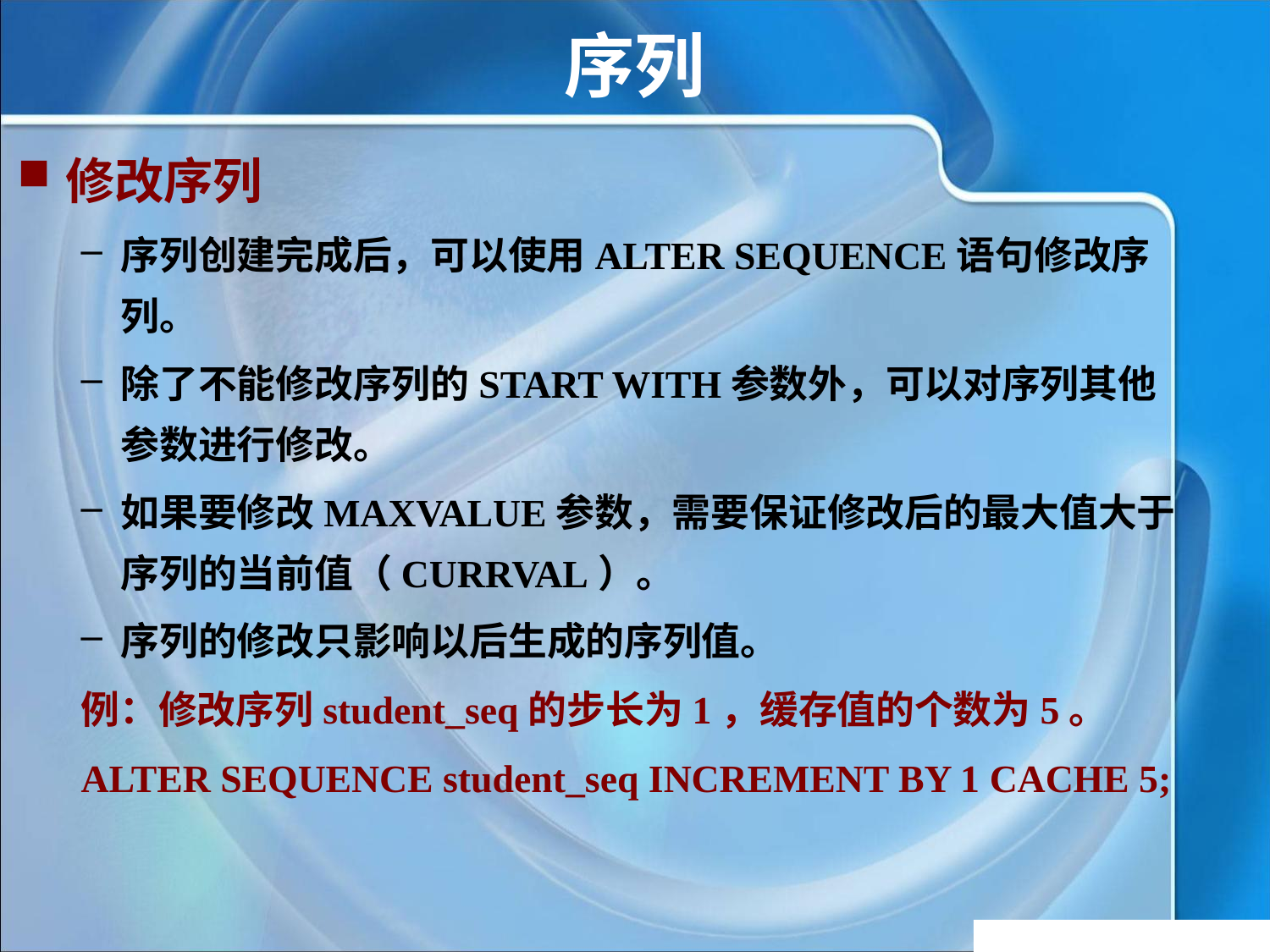

# 序列
修改序列
序列创建完成后，可以使用ALTER SEQUENCE语句修改序列。
除了不能修改序列的START WITH参数外，可以对序列其他参数进行修改。
如果要修改MAXVALUE参数，需要保证修改后的最大值大于序列的当前值（CURRVAL）。
序列的修改只影响以后生成的序列值。
例：修改序列student_seq的步长为1，缓存值的个数为5。
ALTER SEQUENCE student_seq INCREMENT BY 1 CACHE 5;

127